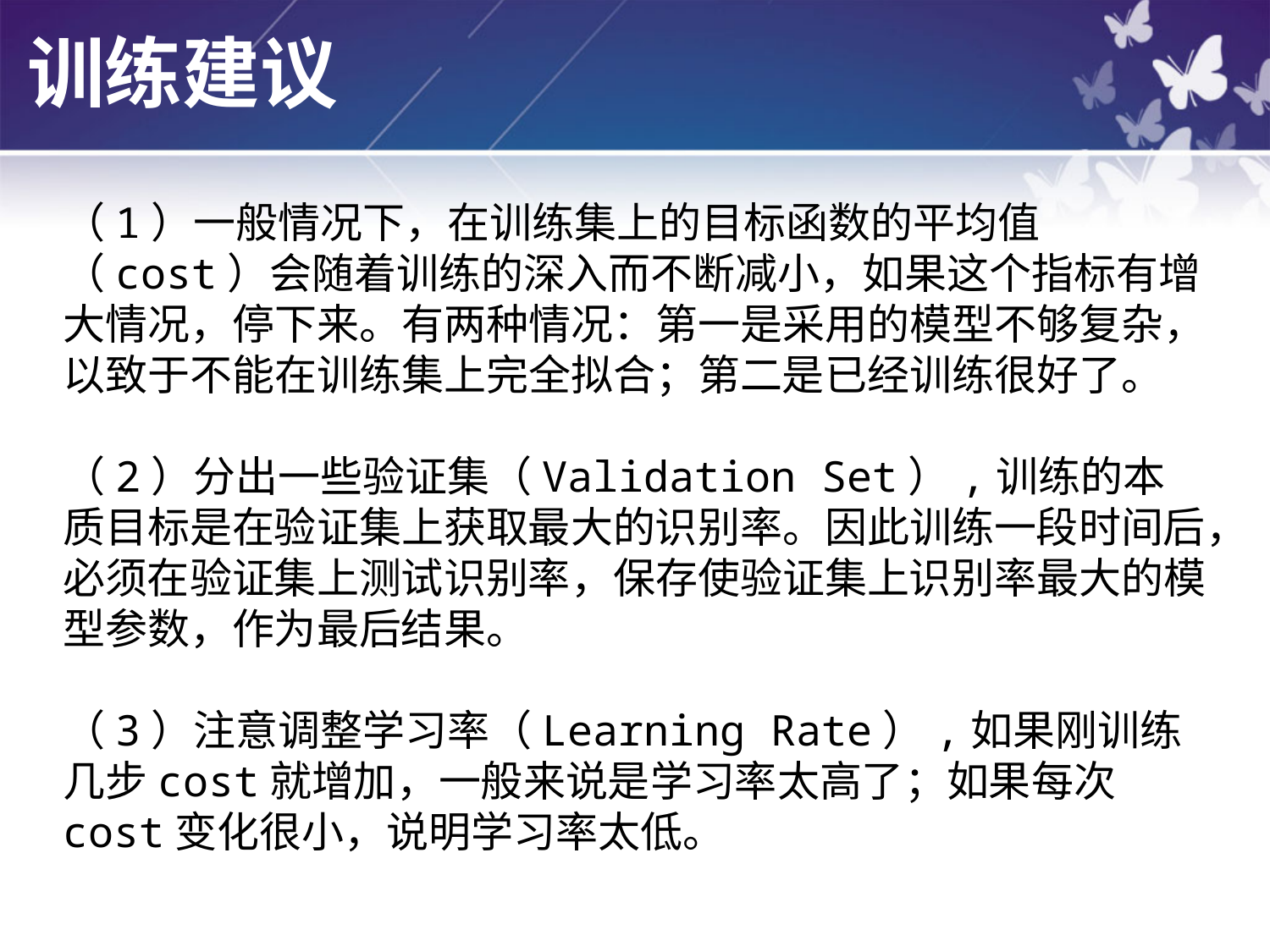

训练建议
（1）一般情况下，在训练集上的目标函数的平均值（cost）会随着训练的深入而不断减小，如果这个指标有增大情况，停下来。有两种情况：第一是采用的模型不够复杂，以致于不能在训练集上完全拟合；第二是已经训练很好了。

（2）分出一些验证集（Validation Set）,训练的本质目标是在验证集上获取最大的识别率。因此训练一段时间后，必须在验证集上测试识别率，保存使验证集上识别率最大的模型参数，作为最后结果。

（3）注意调整学习率（Learning Rate）,如果刚训练几步cost就增加，一般来说是学习率太高了；如果每次cost变化很小，说明学习率太低。